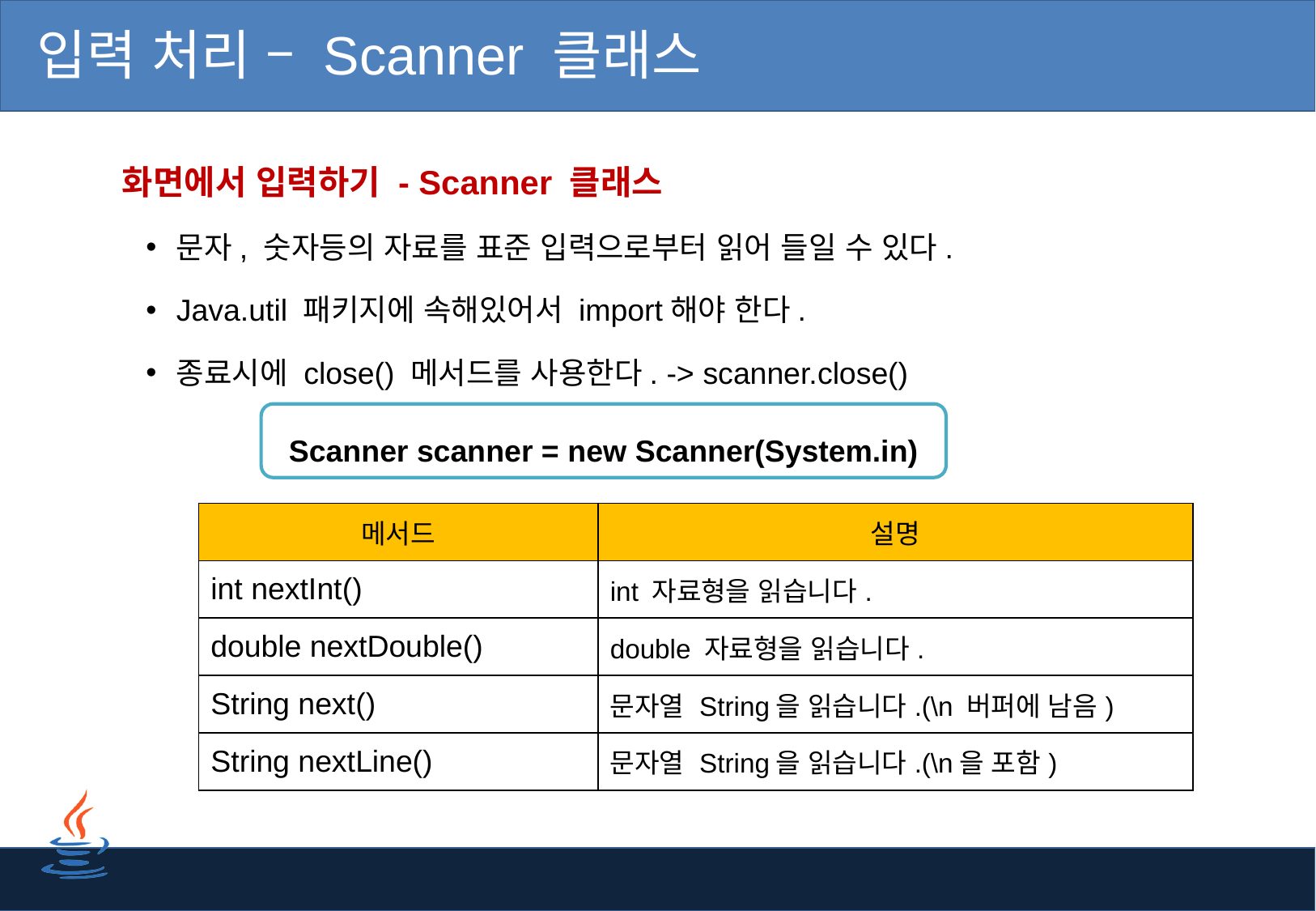

입력 처리 – Scanner 클래스
   화면에서 입력하기 - Scanner 클래스
문자, 숫자등의 자료를 표준 입력으로부터 읽어 들일 수 있다.
Java.util 패키지에 속해있어서 import해야 한다.
종료시에 close() 메서드를 사용한다. -> scanner.close()

Scanner scanner = new Scanner(System.in)
| 메서드 | 설명 |
| --- | --- |
| int nextInt() | int 자료형을 읽습니다. |
| double nextDouble() | double 자료형을 읽습니다. |
| String next() | 문자열 String을 읽습니다.(\n 버퍼에 남음) |
| String nextLine() | 문자열 String을 읽습니다.(\n을 포함) |